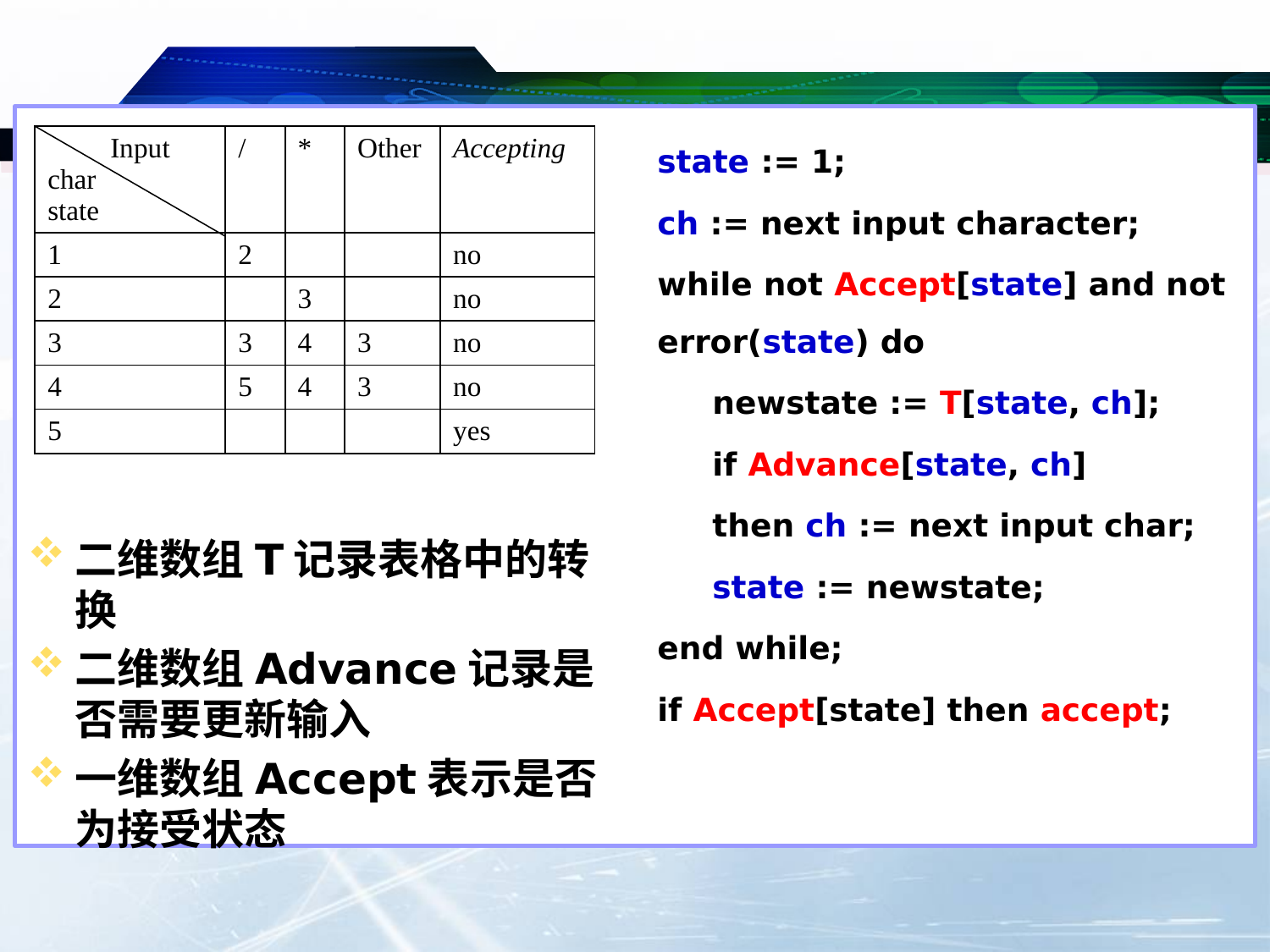

state := 1;
ch := next input character;
while not Accept[state] and not error(state) do
     newstate := T[state, ch];
     if Advance[state, ch]
     then ch := next input char;
     state := newstate;
end while;
if Accept[state] then accept;
| Input char state | / | \* | Other | Accepting |
| --- | --- | --- | --- | --- |
| 1 | 2 |  |  | no |
| 2 |  | 3 |  | no |
| 3 | 3 | 4 | 3 | no |
| 4 | 5 | 4 | 3 | no |
| 5 |  |  |  | yes |

二维数组T记录表格中的转换
二维数组Advance记录是否需要更新输入
一维数组Accept表示是否为接受状态